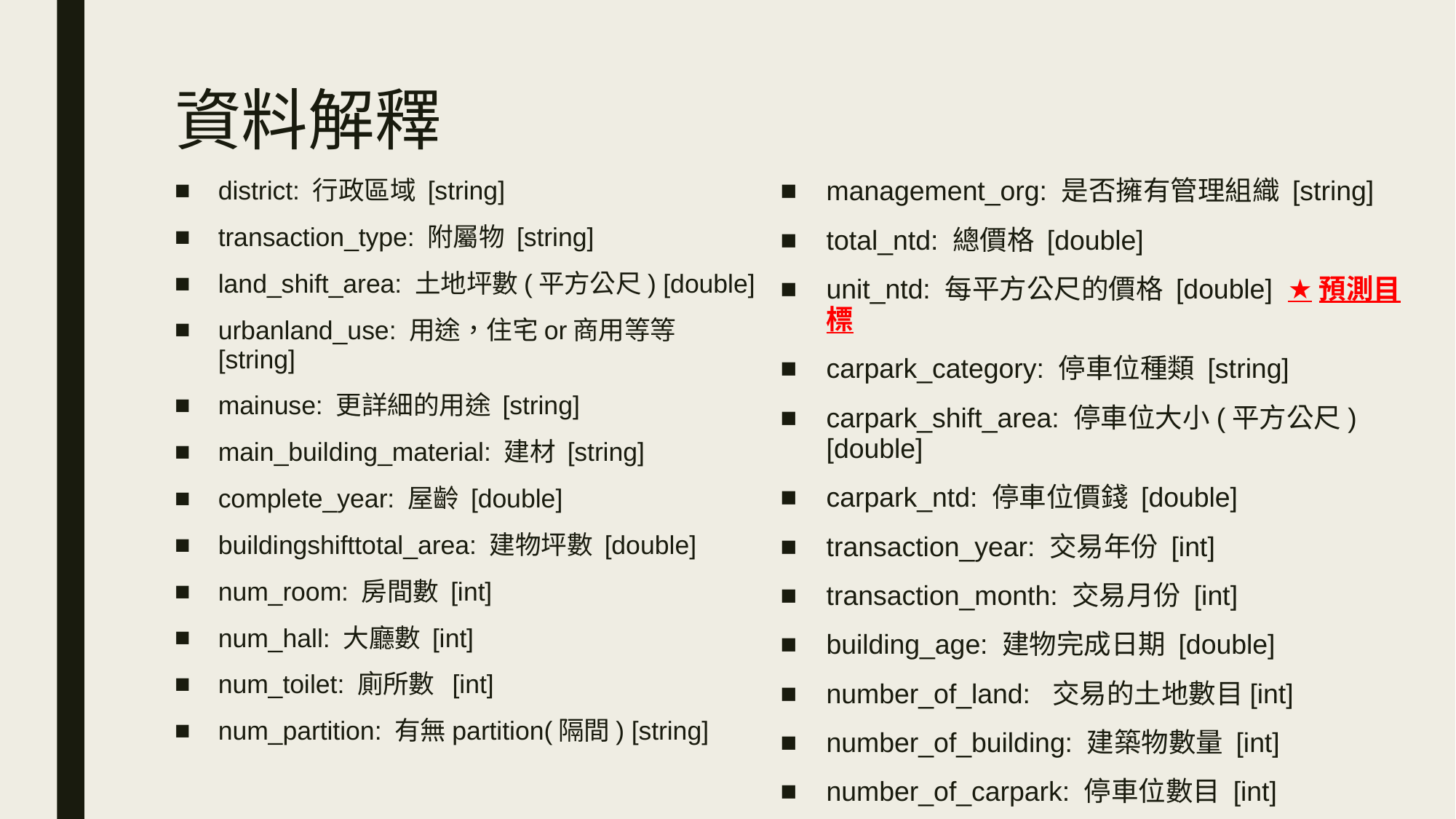

# 資料解釋
management_org: 是否擁有管理組織 [string]
total_ntd: 總價格 [double]
unit_ntd: 每平方公尺的價格 [double]  ★預測目標
carpark_category: 停車位種類 [string]
carpark_shift_area: 停車位大小(平方公尺) [double]
carpark_ntd: 停車位價錢 [double]
transaction_year: 交易年份 [int]
transaction_month: 交易月份 [int]
building_age: 建物完成日期 [double]
number_of_land:  交易的土地數目[int]
number_of_building: 建築物數量 [int]
number_of_carpark: 停車位數目 [int]
district: 行政區域 [string]
transaction_type: 附屬物 [string]
land_shift_area: 土地坪數(平方公尺) [double]
urbanland_use: 用途，住宅or商用等等 [string]
mainuse: 更詳細的用途 [string]
main_building_material: 建材 [string]
complete_year: 屋齡 [double]
buildingshifttotal_area: 建物坪數 [double]
num_room: 房間數 [int]
num_hall: 大廳數 [int]
num_toilet: 廁所數  [int]
num_partition: 有無partition(隔間) [string]